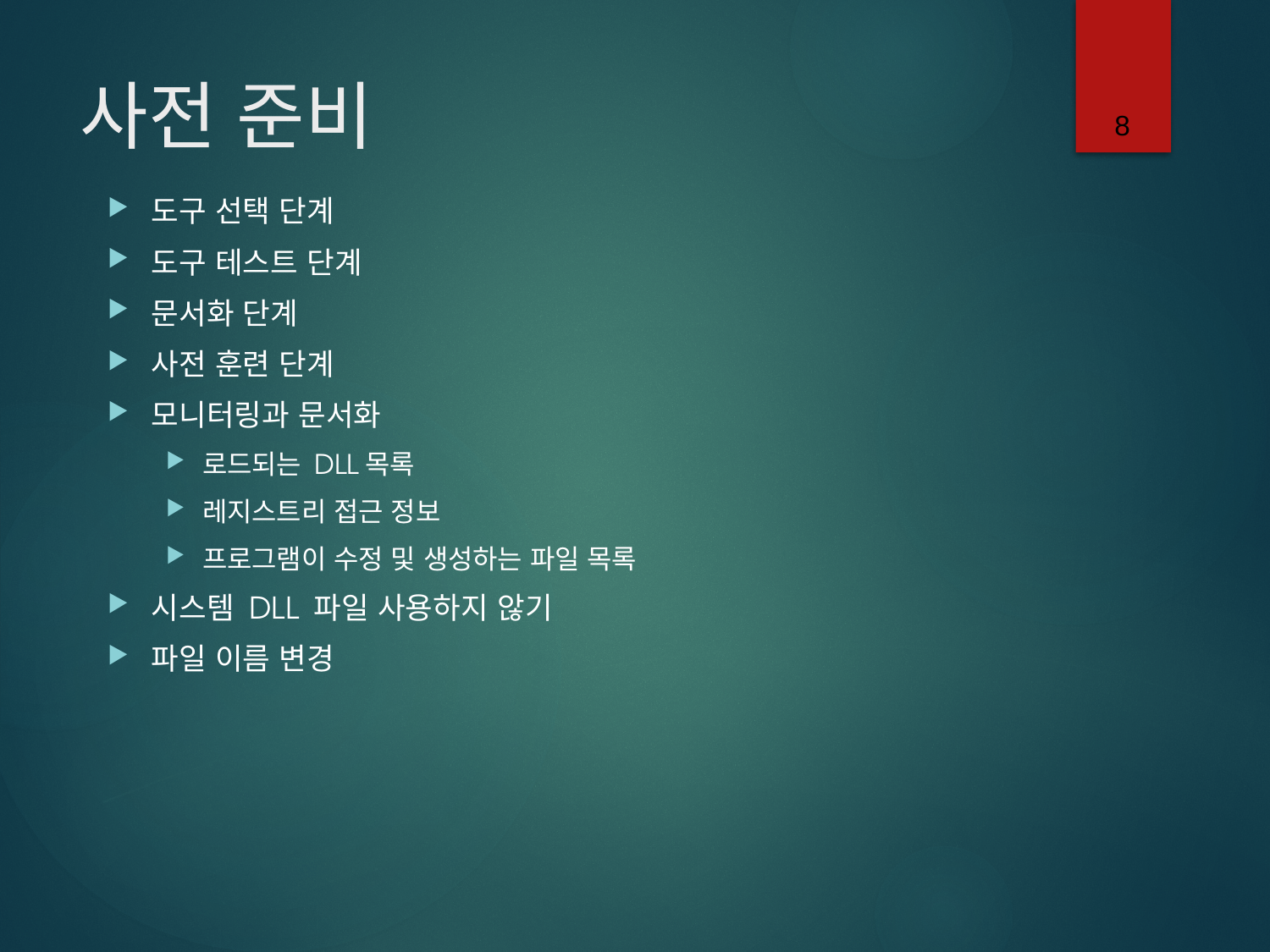

8
# 사전 준비
도구 선택 단계
도구 테스트 단계
문서화 단계
사전 훈련 단계
모니터링과 문서화
로드되는 DLL목록
레지스트리 접근 정보
프로그램이 수정 및 생성하는 파일 목록
시스템 DLL 파일 사용하지 않기
파일 이름 변경